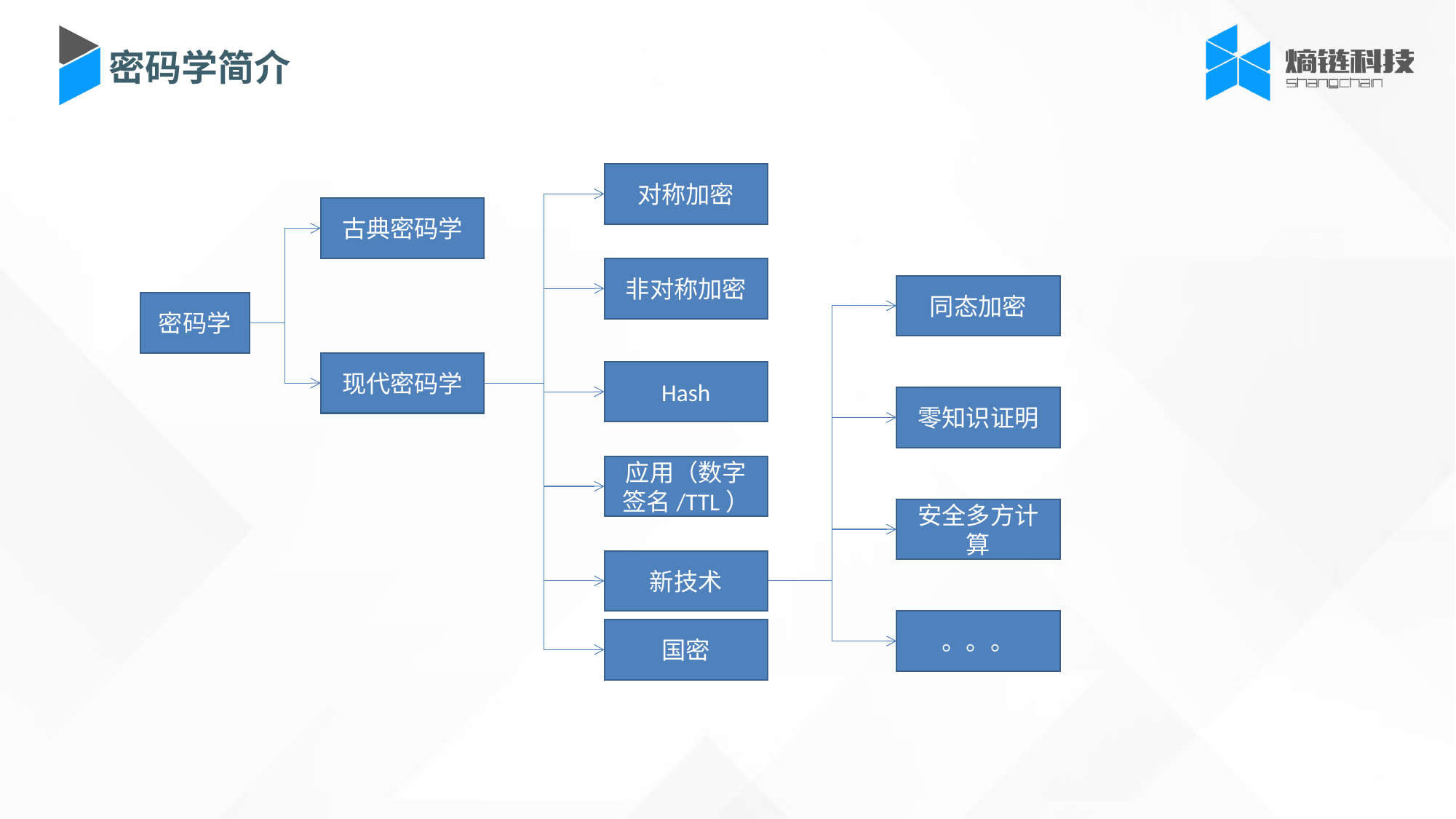

密码学简介

对称加密
古典密码学
非对称加密
同态加密
密码学
现代密码学
Hash
零知识证明
应用（数字签名/TTL）
安全多方计算
新技术
。。。
国密